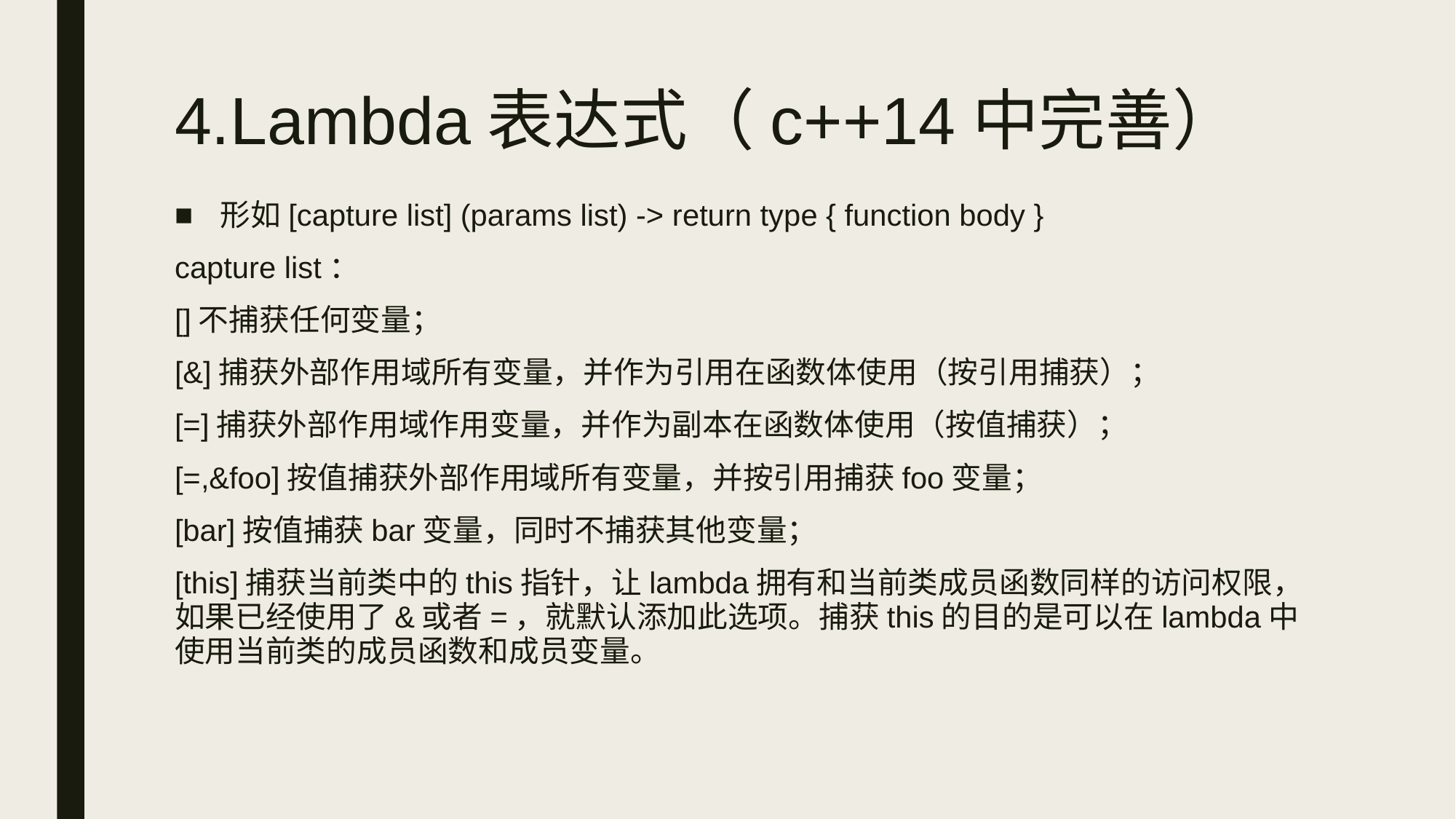

# 4.Lambda表达式（c++14中完善）
形如[capture list] (params list) -> return type { function body }
capture list：
[]不捕获任何变量；
[&]捕获外部作用域所有变量，并作为引用在函数体使用（按引用捕获）；
[=]捕获外部作用域作用变量，并作为副本在函数体使用（按值捕获）；
[=,&foo]按值捕获外部作用域所有变量，并按引用捕获foo变量；
[bar]按值捕获bar变量，同时不捕获其他变量；
[this]捕获当前类中的this指针，让lambda拥有和当前类成员函数同样的访问权限，如果已经使用了&或者=，就默认添加此选项。捕获this的目的是可以在lambda中使用当前类的成员函数和成员变量。